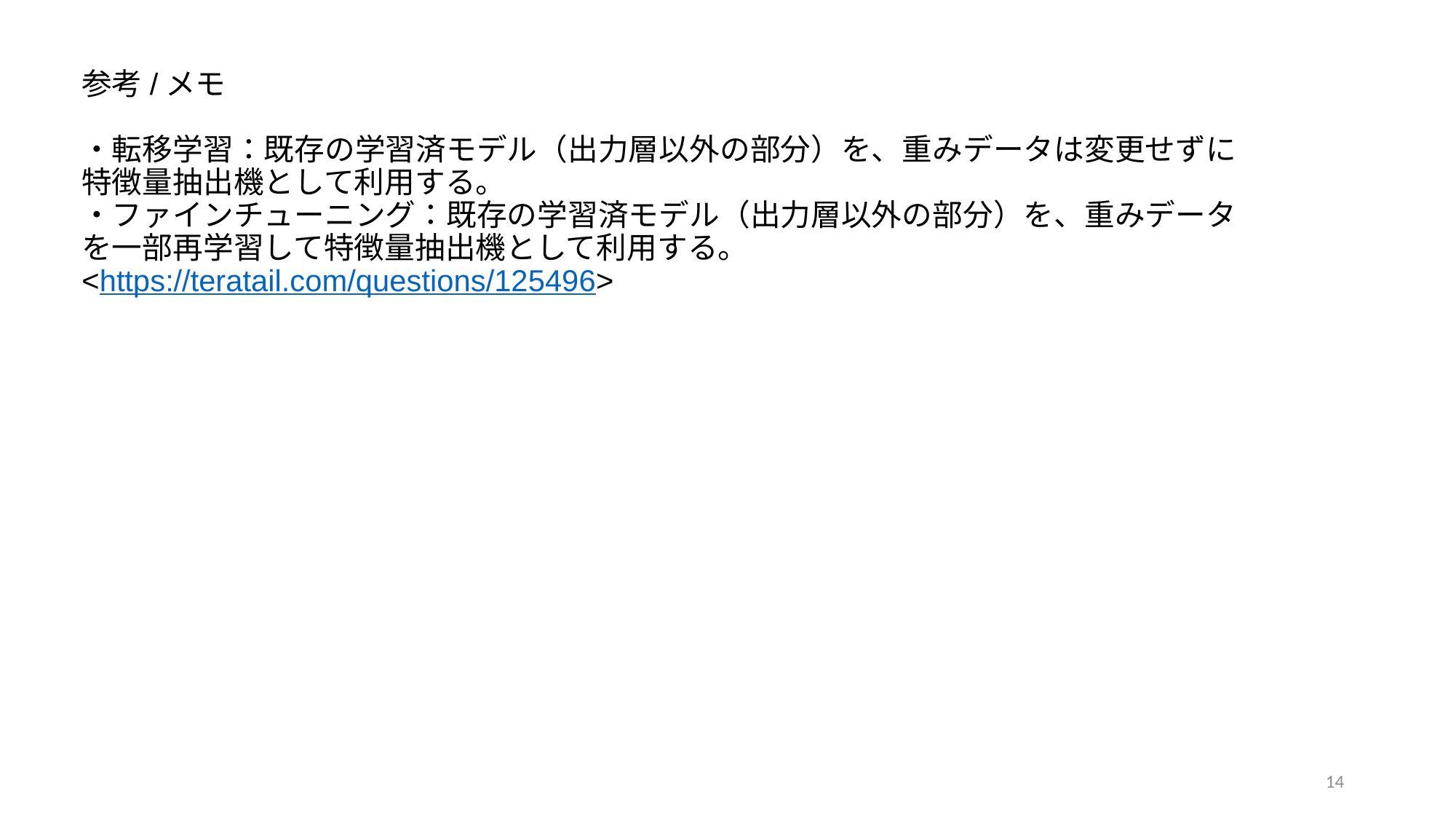

# 参考/メモ ・転移学習：既存の学習済モデル（出力層以外の部分）を、重みデータは変更せずに特徴量抽出機として利用する。 ・ファインチューニング：既存の学習済モデル（出力層以外の部分）を、重みデータを一部再学習して特徴量抽出機として利用する。 <https://teratail.com/questions/125496>
14